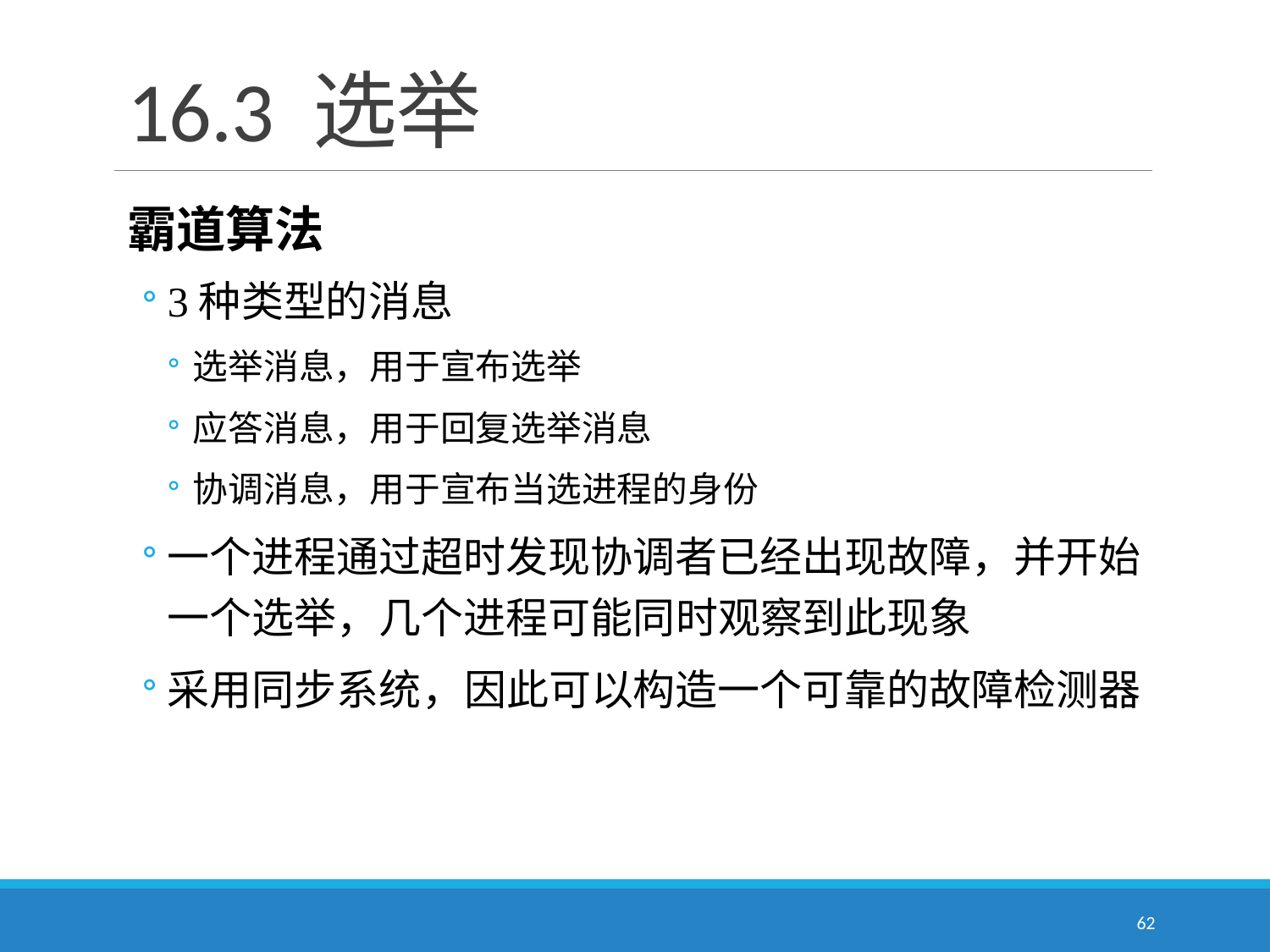

# 16.3 选举
霸道算法
3种类型的消息
选举消息，用于宣布选举
应答消息，用于回复选举消息
协调消息，用于宣布当选进程的身份
一个进程通过超时发现协调者已经出现故障，并开始一个选举，几个进程可能同时观察到此现象
采用同步系统，因此可以构造一个可靠的故障检测器

62